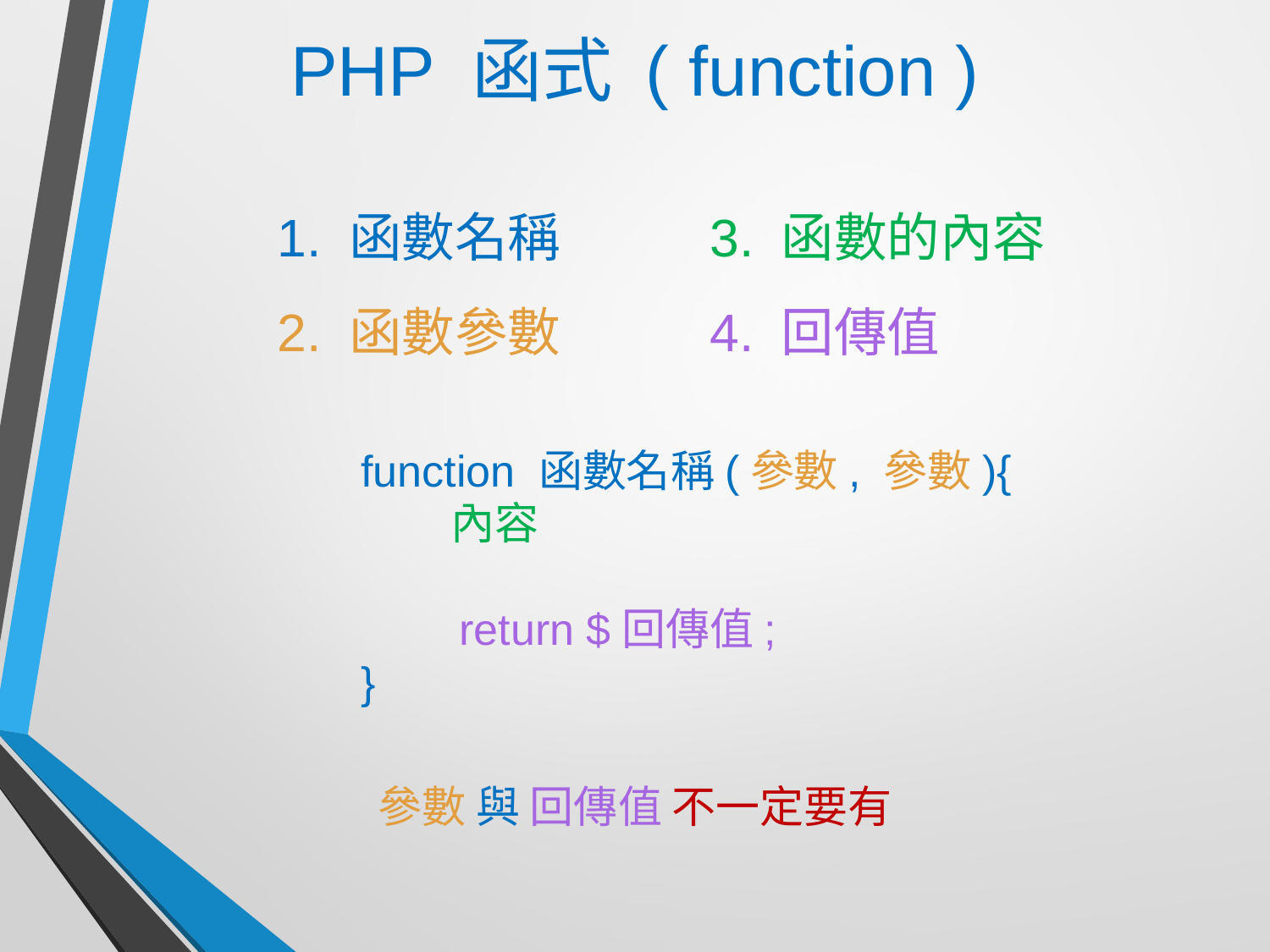

# PHP 函式 ( function )
函數名稱
函數參數

函數的內容
回傳值
function 函數名稱(參數, 參數){
        內容

        return $回傳值;
}
參數 與 回傳值 不一定要有